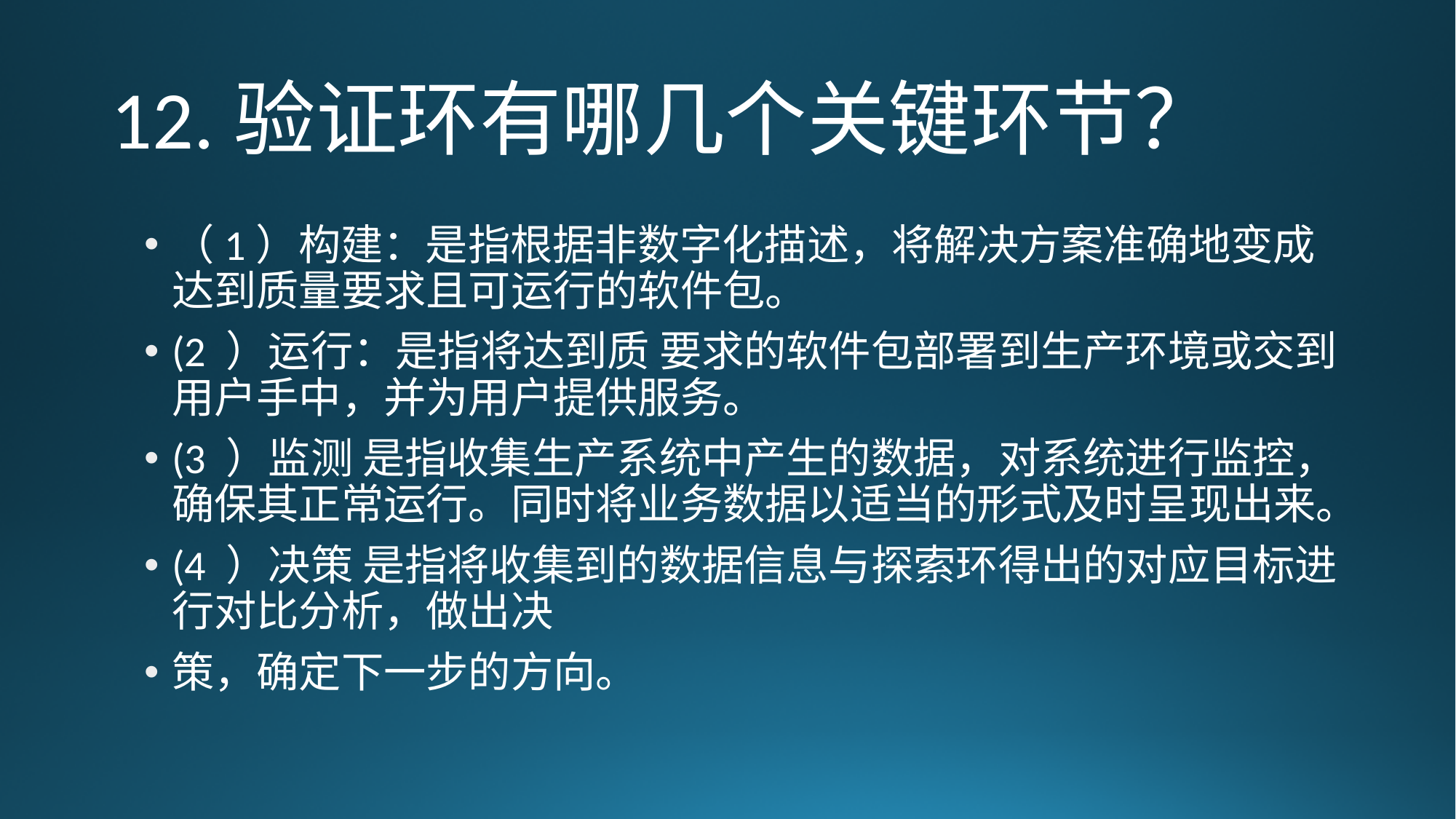

# 12.验证环有哪几个关键环节？
（1）构建：是指根据非数字化描述，将解决方案准确地变成达到质量要求且可运行的软件包。
(2 ）运行：是指将达到质 要求的软件包部署到生产环境或交到用户手中，并为用户提供服务。
(3 ）监测 是指收集生产系统中产生的数据，对系统进行监控，确保其正常运行。同时将业务数据以适当的形式及时呈现出来。
(4 ）决策 是指将收集到的数据信息与探索环得出的对应目标进行对比分析，做出决
策，确定下一步的方向。